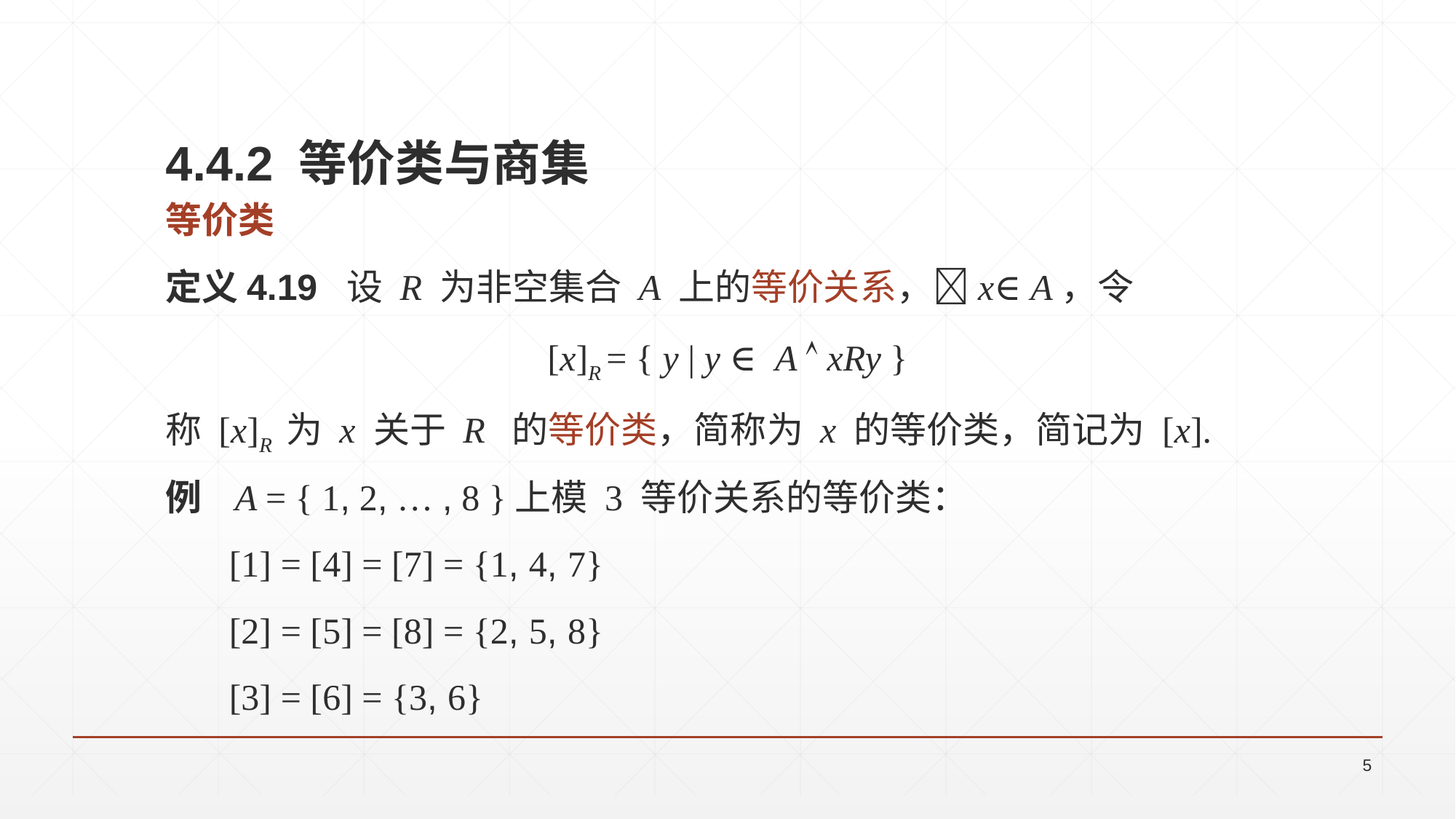

4.4.2 等价类与商集
等价类
定义4.19  设 R 为非空集合 A 上的等价关系，∀x∈A，令
[x]R = { y | y ∈ A ∧ xRy }
称 [x]R 为 x 关于 R  的等价类，简称为 x 的等价类，简记为 [x].
例   A = { 1, 2, … , 8 }上模 3 等价关系的等价类：
       [1] = [4] = [7] = {1, 4, 7}
       [2] = [5] = [8] = {2, 5, 8}
       [3] = [6] = {3, 6}
5